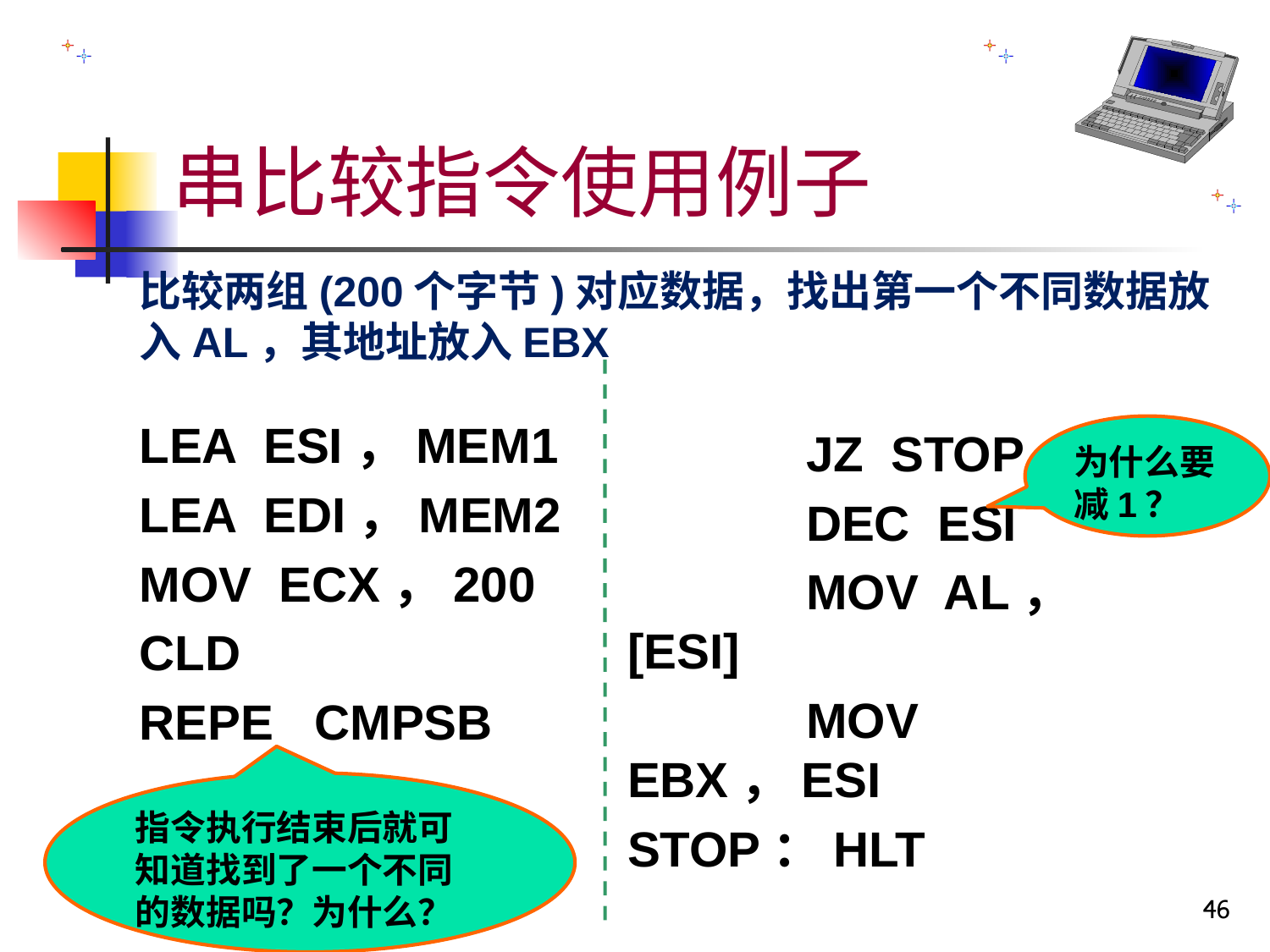

# 串比较指令使用例子
比较两组(200个字节)对应数据，找出第一个不同数据放入AL，其地址放入EBX

LEA  ESI，MEM1
LEA  EDI，MEM2
MOV  ECX，200
CLD
REPE   CMPSB
             JZ  STOP
             DEC  ESI
             MOV  AL，[ESI]
             MOV  EBX，ESI
STOP：HLT
为什么要减1？
指令执行结束后就可知道找到了一个不同的数据吗？为什么？
46